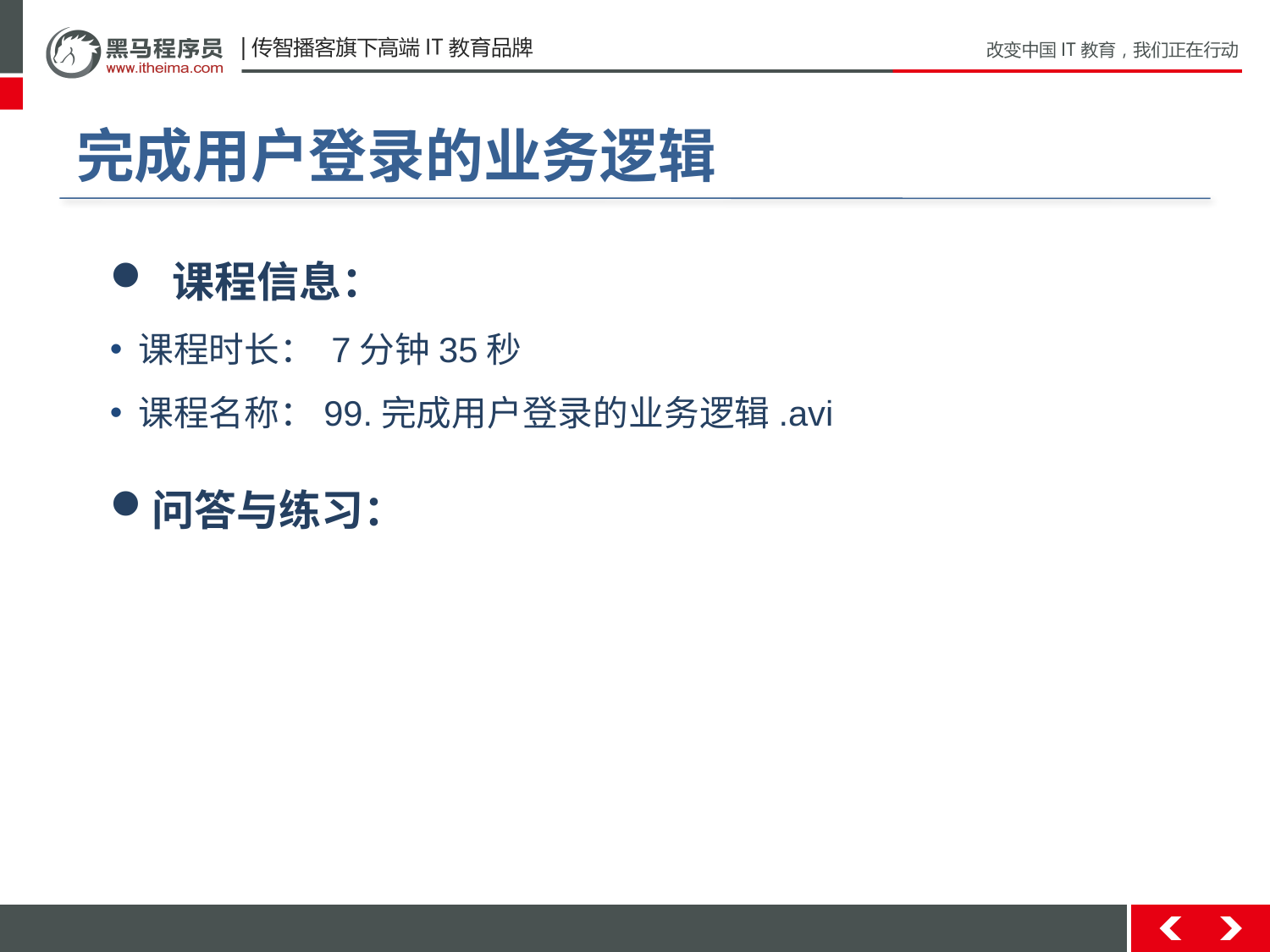

# 完成用户登录的业务逻辑
 课程信息：
 课程时长： 7分钟35秒
 课程名称：99.完成用户登录的业务逻辑.avi
问答与练习：